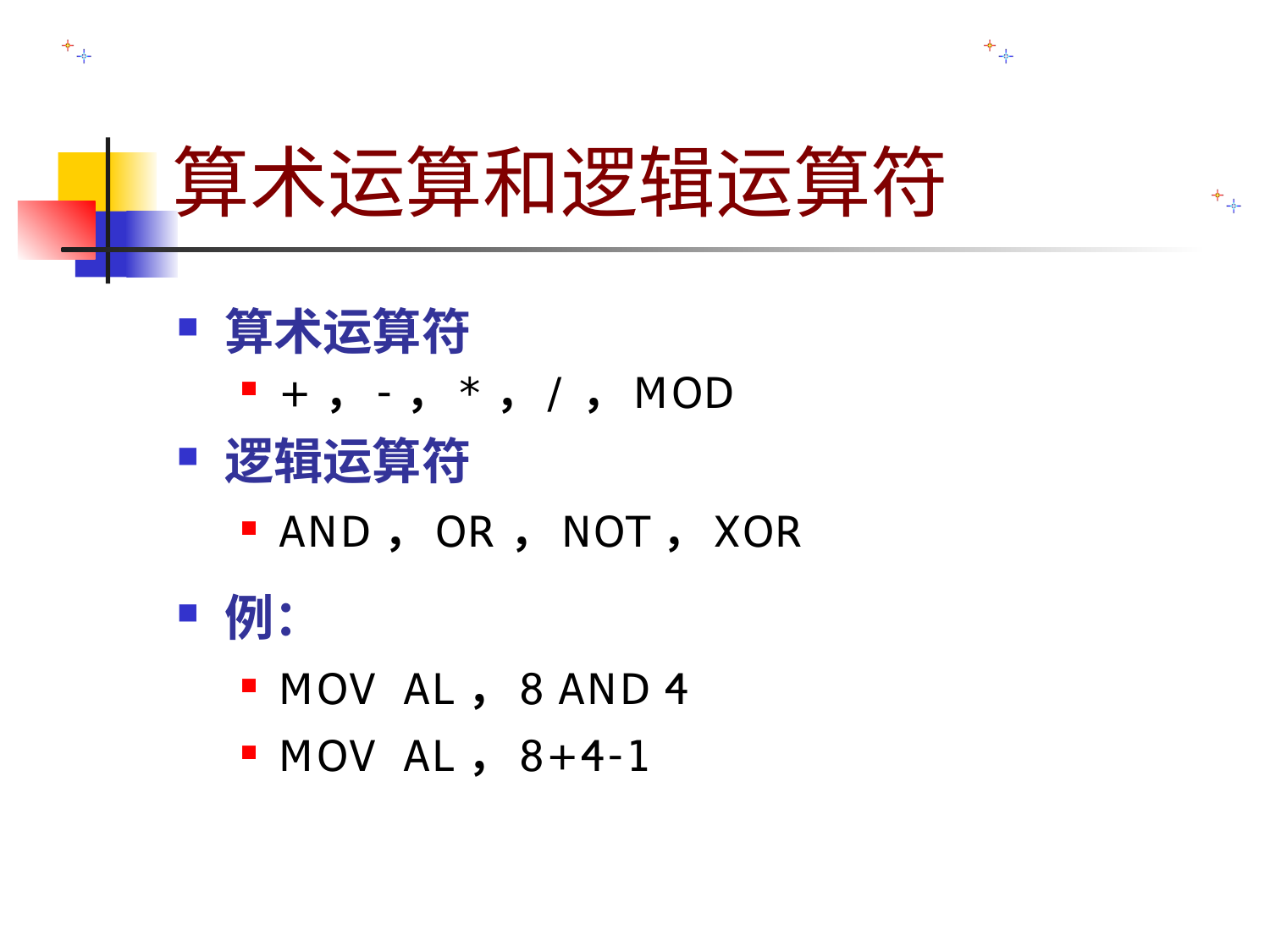

# 算术运算和逻辑运算符
算术运算符
+，-，*，/，MOD
逻辑运算符
AND，OR，NOT，XOR
例：
MOV  AL，8 AND 4
MOV  AL，8+4-1